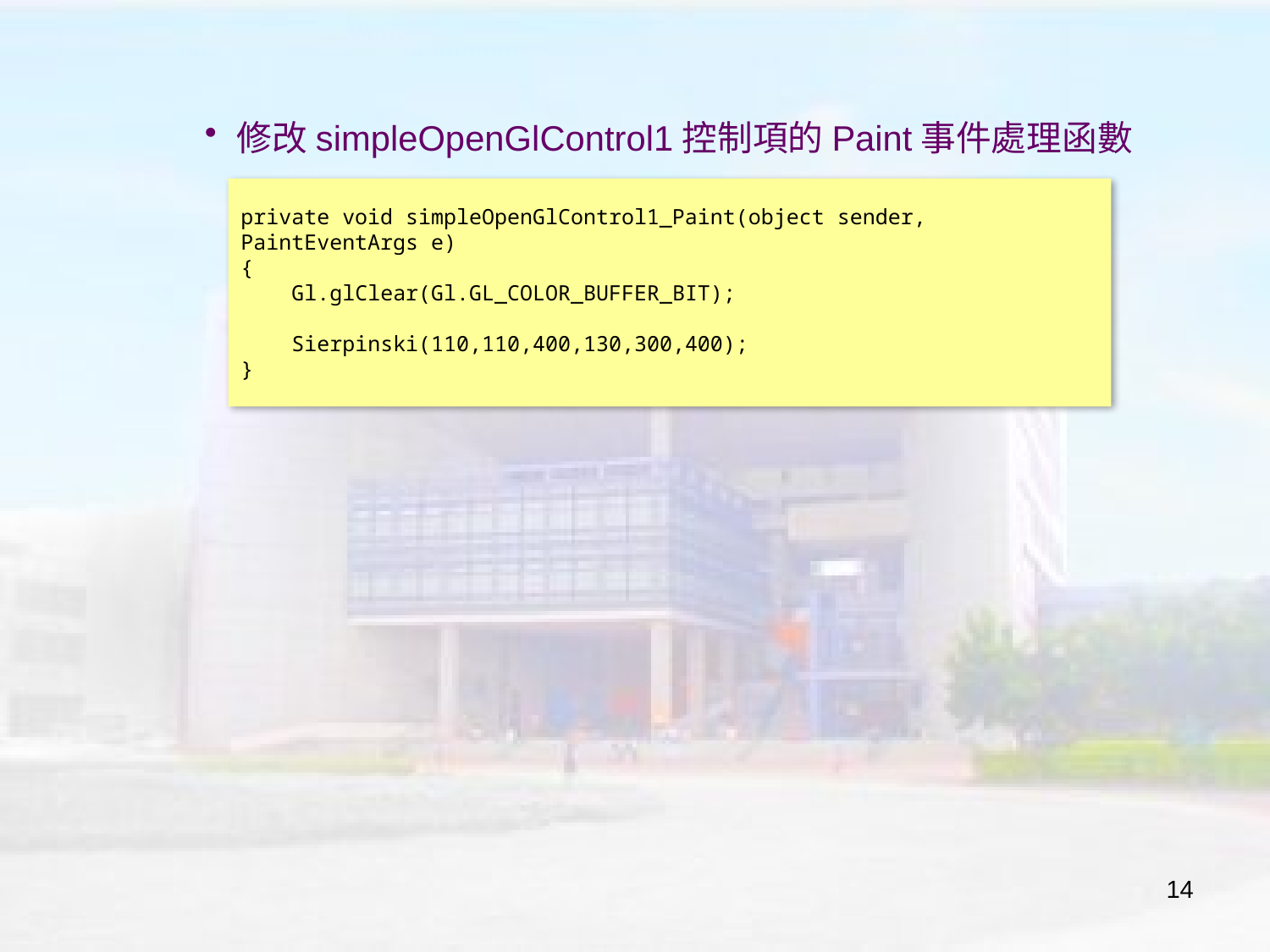

修改simpleOpenGlControl1控制項的Paint事件處理函數

private void simpleOpenGlControl1_Paint(object sender, PaintEventArgs e)
{
    Gl.glClear(Gl.GL_COLOR_BUFFER_BIT);

    Sierpinski(110,110,400,130,300,400);
}
14